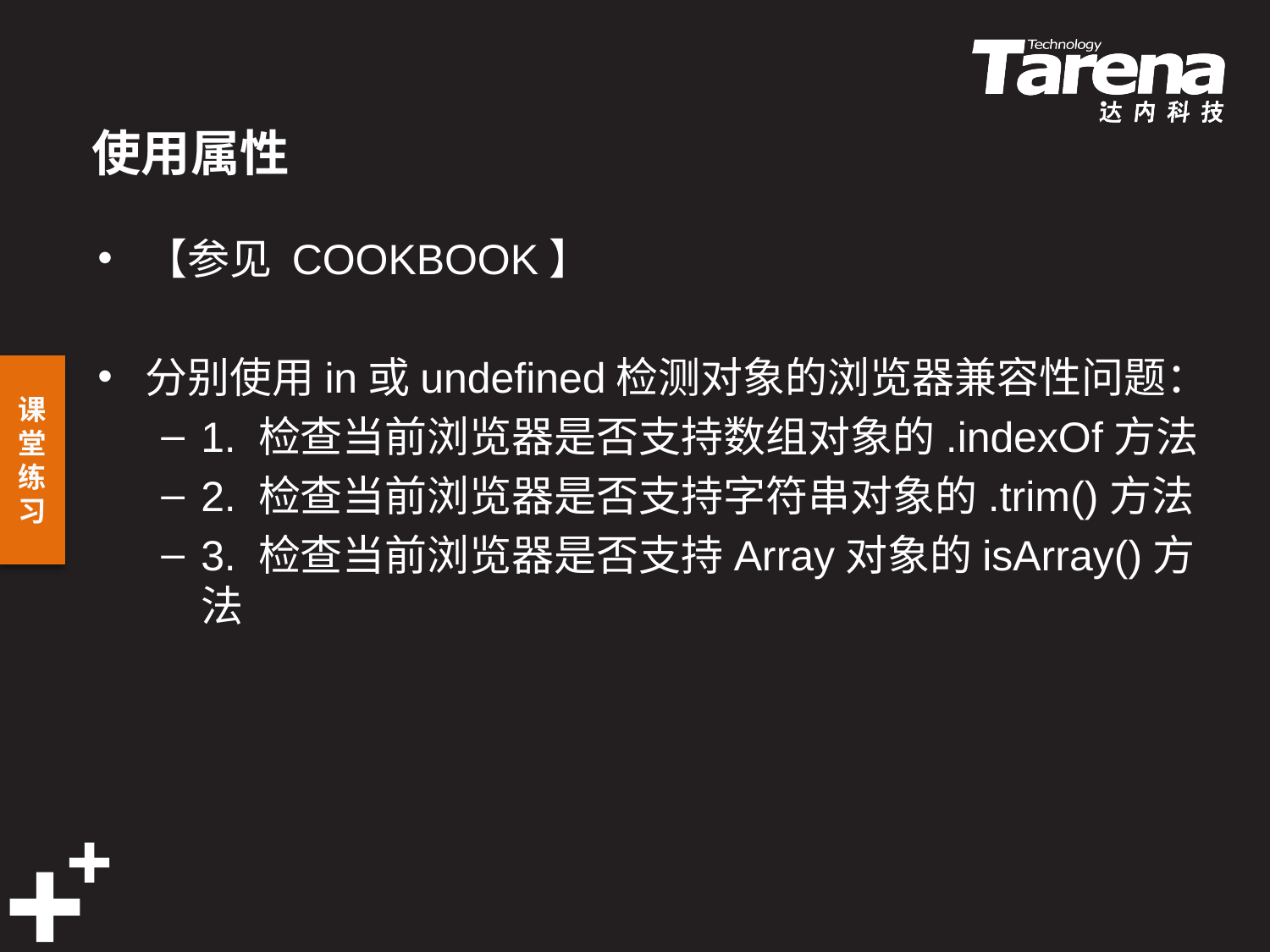

# 使用属性
【参见 COOKBOOK】

分别使用in或undefined检测对象的浏览器兼容性问题：
1. 检查当前浏览器是否支持数组对象的.indexOf方法
2. 检查当前浏览器是否支持字符串对象的.trim()方法
3. 检查当前浏览器是否支持Array对象的isArray()方法